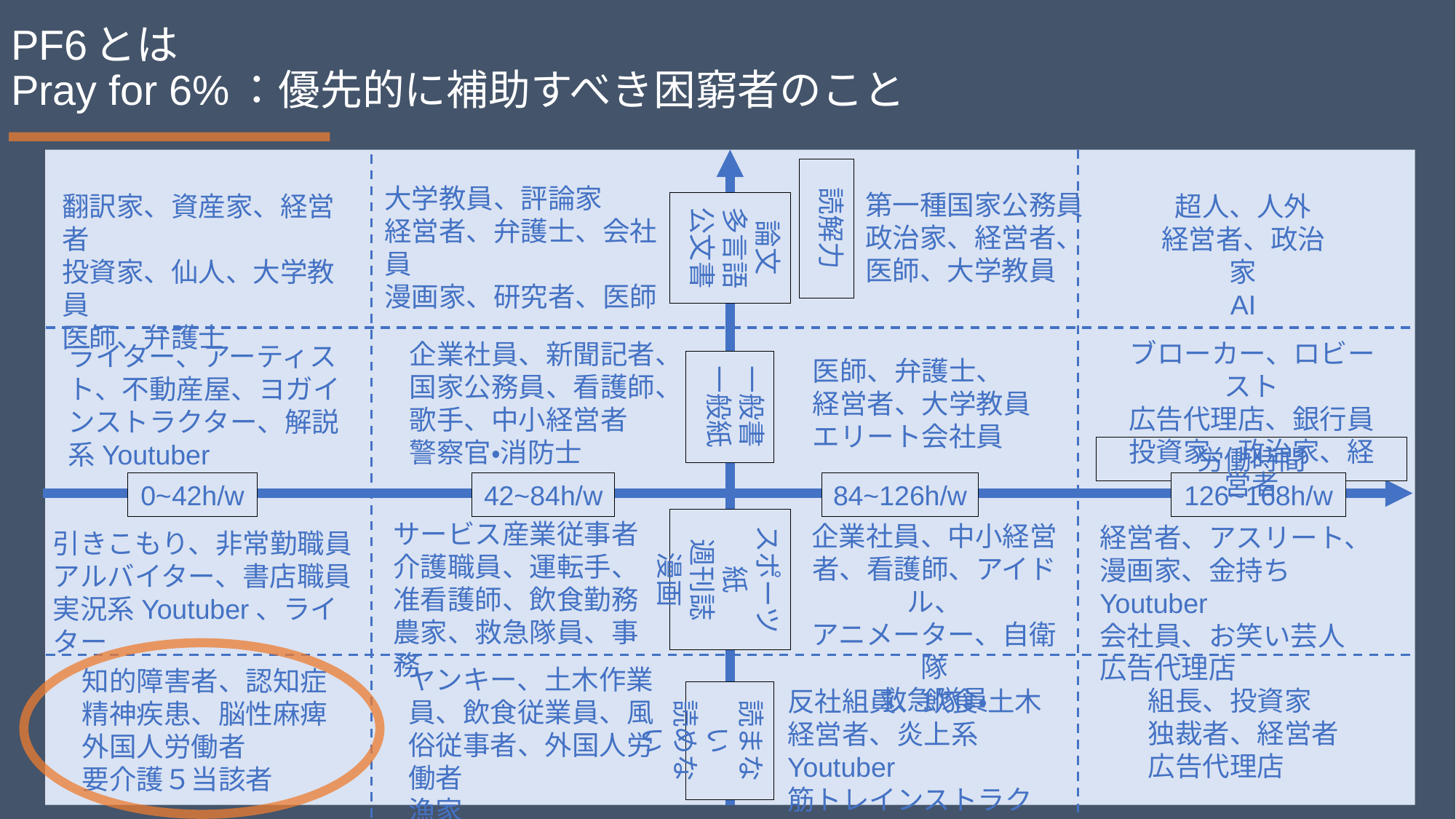

# PF6とは Pray for 6%：優先的に補助すべき困窮者のこと

読解力
大学教員、評論家
経営者、弁護士、会社員
漫画家、研究者、医師
第一種国家公務員政治家、経営者、医師、大学教員
超人、人外
経営者、政治家
AI
翻訳家、資産家、経営者
投資家、仙人、大学教員
医師、弁護士
論文
多言語
公文書
ブローカー、ロビースト
広告代理店、銀行員
投資家、政治家、経営者
企業社員、新聞記者、国家公務員、看護師、歌手、中小経営者
警察官・消防士
ライター、アーティスト、不動産屋、ヨガインストラクター、解説系Youtuber

医師、弁護士、
経営者、大学教員
エリート会社員
一般書
一般紙
労働時間
0~42h/w
42~84h/w
84~126h/w
126~168h/w
スポーツ紙
週刊誌
漫画
サービス産業従事者
介護職員、運転手、
准看護師、飲食勤務
農家、救急隊員、事務
企業社員、中小経営者、看護師、アイドル、
アニメーター、自衛隊
救急隊員
経営者、アスリート、
漫画家、金持ちYoutuber
会社員、お笑い芸人
広告代理店
引きこもり、非常勤職員
アルバイター、書店職員
実況系Youtuber、ライター

ヤンキー、土木作業員、飲食従業員、風俗従事者、外国人労働者
漁家
知的障害者、認知症
精神疾患、脳性麻痺
外国人労働者
要介護５当該者
組長、投資家
独裁者、経営者
広告代理店
反社組員、飲食・土木経営者、炎上系Youtuber
筋トレインストラクター
読まない
読めない